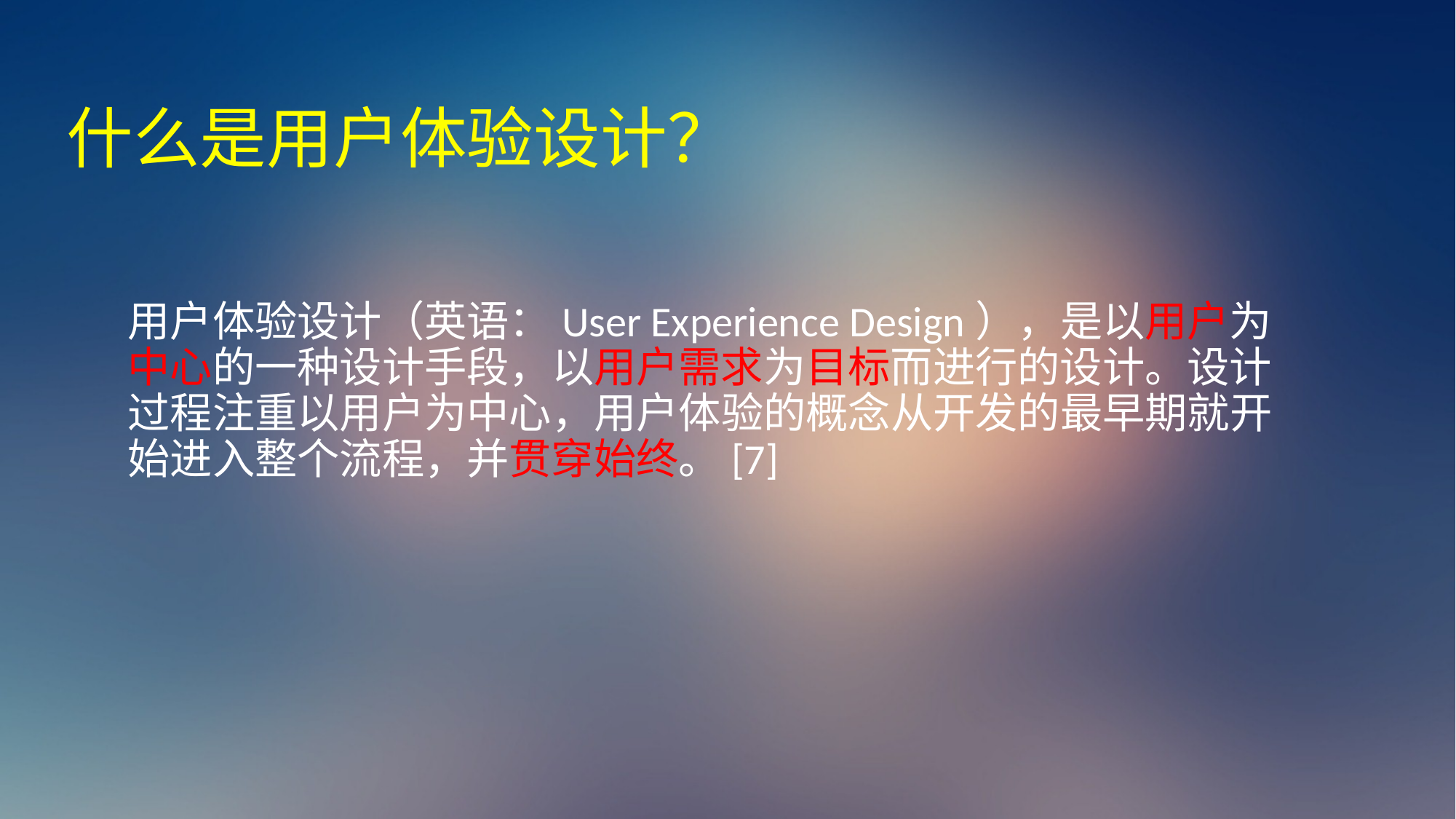

# 什么是用户体验设计？

用户体验设计（英语：User Experience Design），是以用户为中心的一种设计手段，以用户需求为目标而进行的设计。设计过程注重以用户为中心，用户体验的概念从开发的最早期就开始进入整个流程，并贯穿始终。[7]